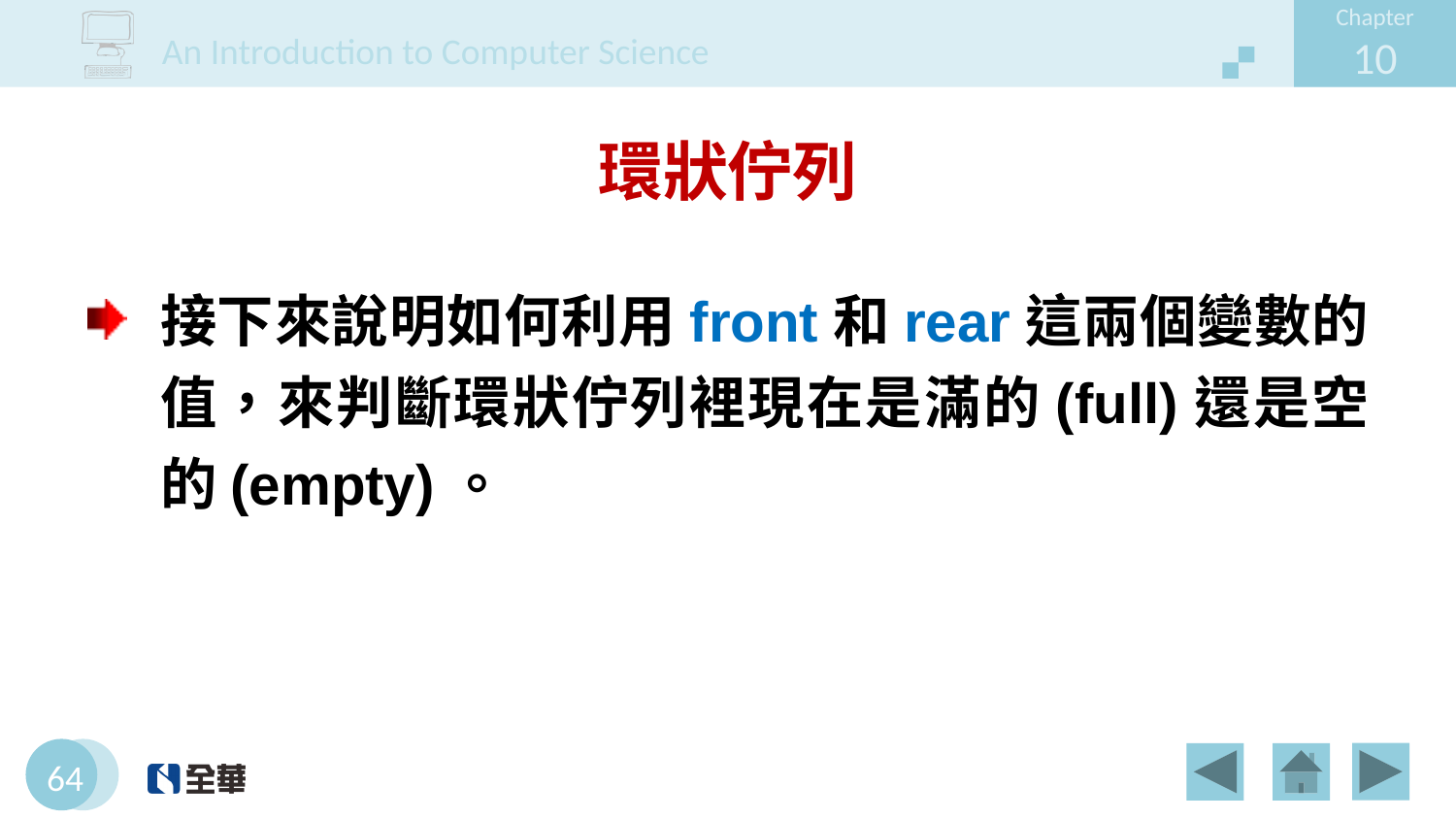

# 環狀佇列
接下來說明如何利用front和rear這兩個變數的值，來判斷環狀佇列裡現在是滿的(full)還是空的(empty)。